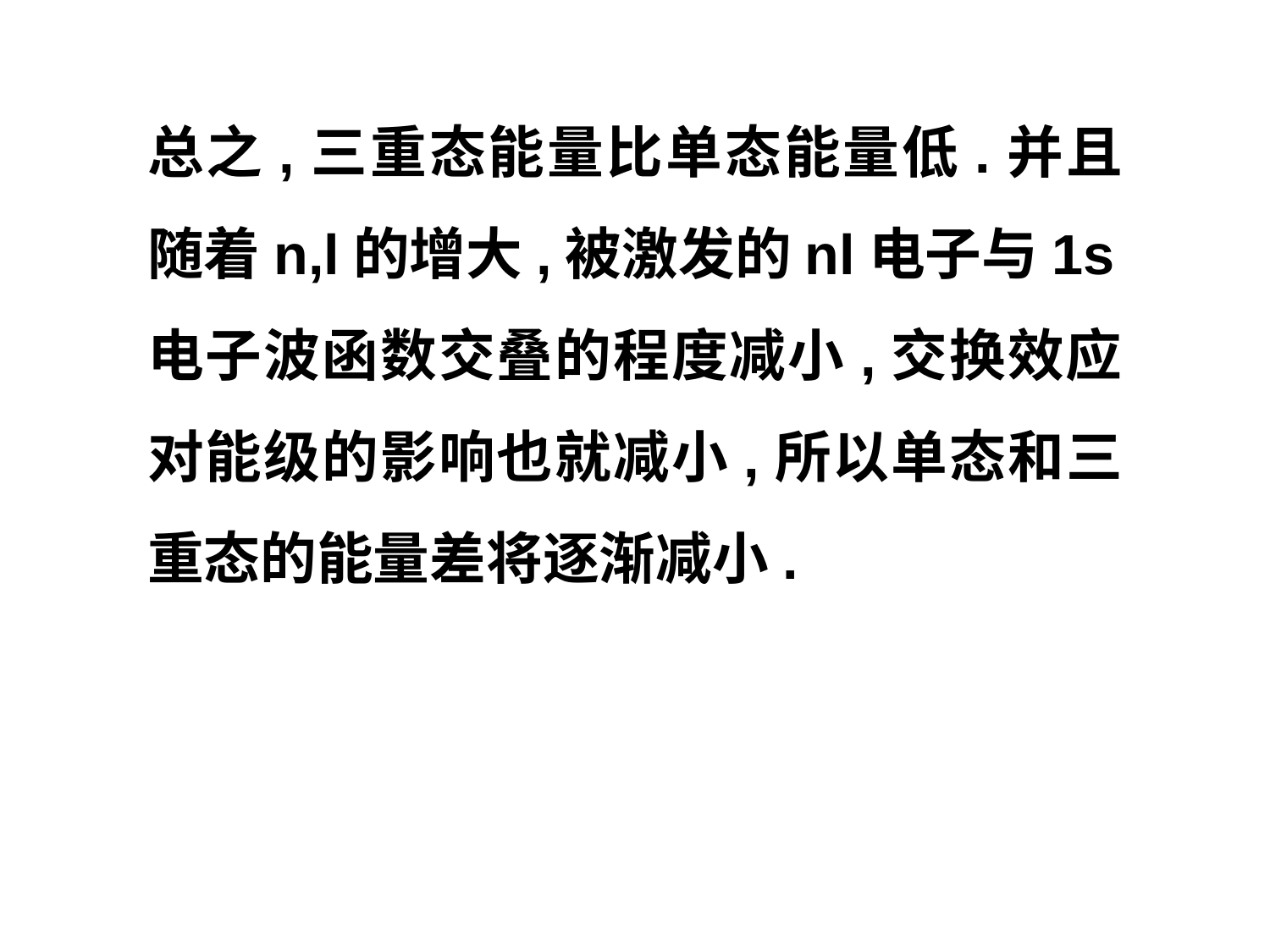

总之,三重态能量比单态能量低.并且随着n,l的增大,被激发的nl电子与1s电子波函数交叠的程度减小,交换效应对能级的影响也就减小,所以单态和三重态的能量差将逐渐减小.